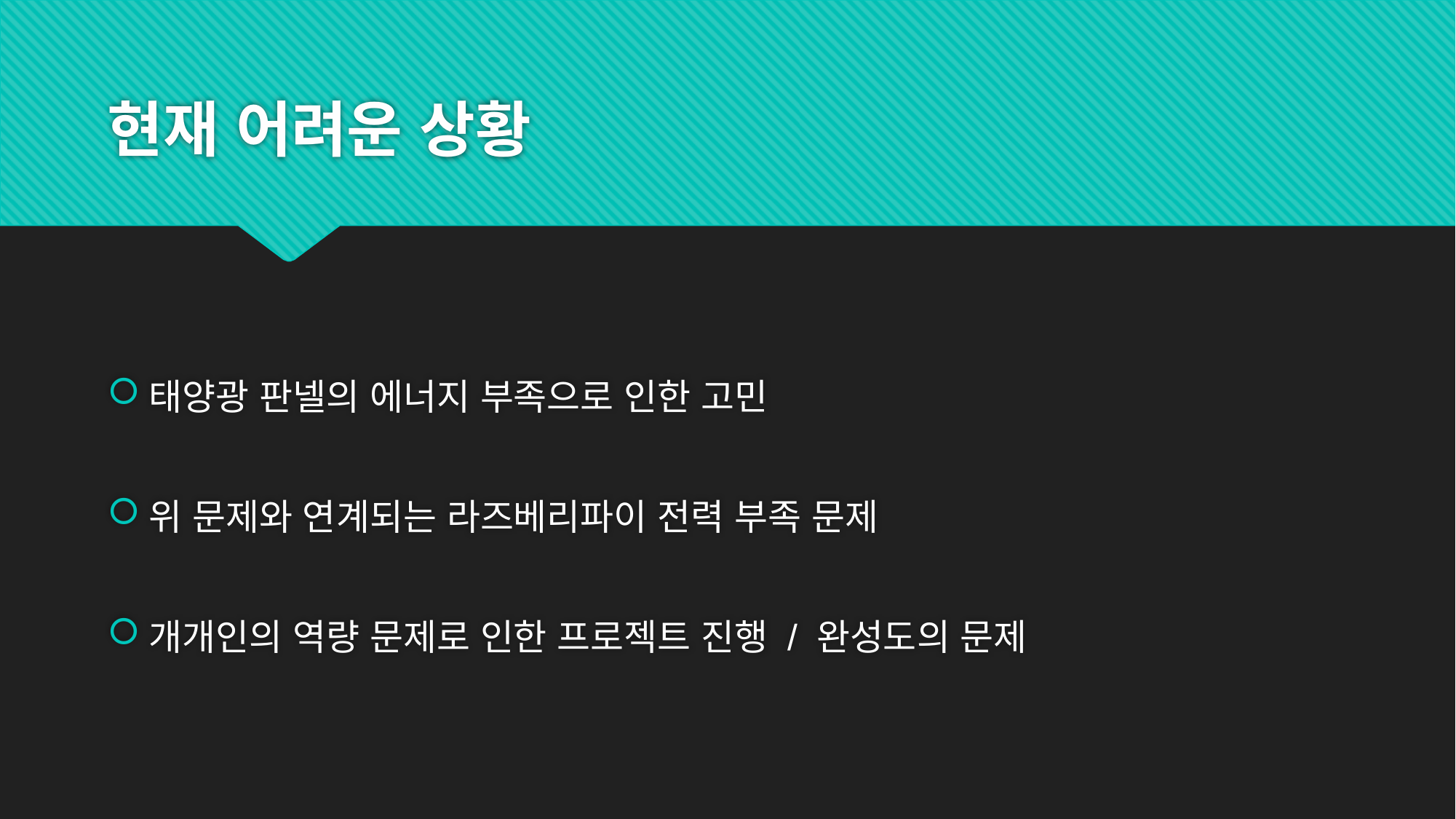

# 현재 어려운 상황
태양광 판넬의 에너지 부족으로 인한 고민

위 문제와 연계되는 라즈베리파이 전력 부족 문제

개개인의 역량 문제로 인한 프로젝트 진행 / 완성도의 문제